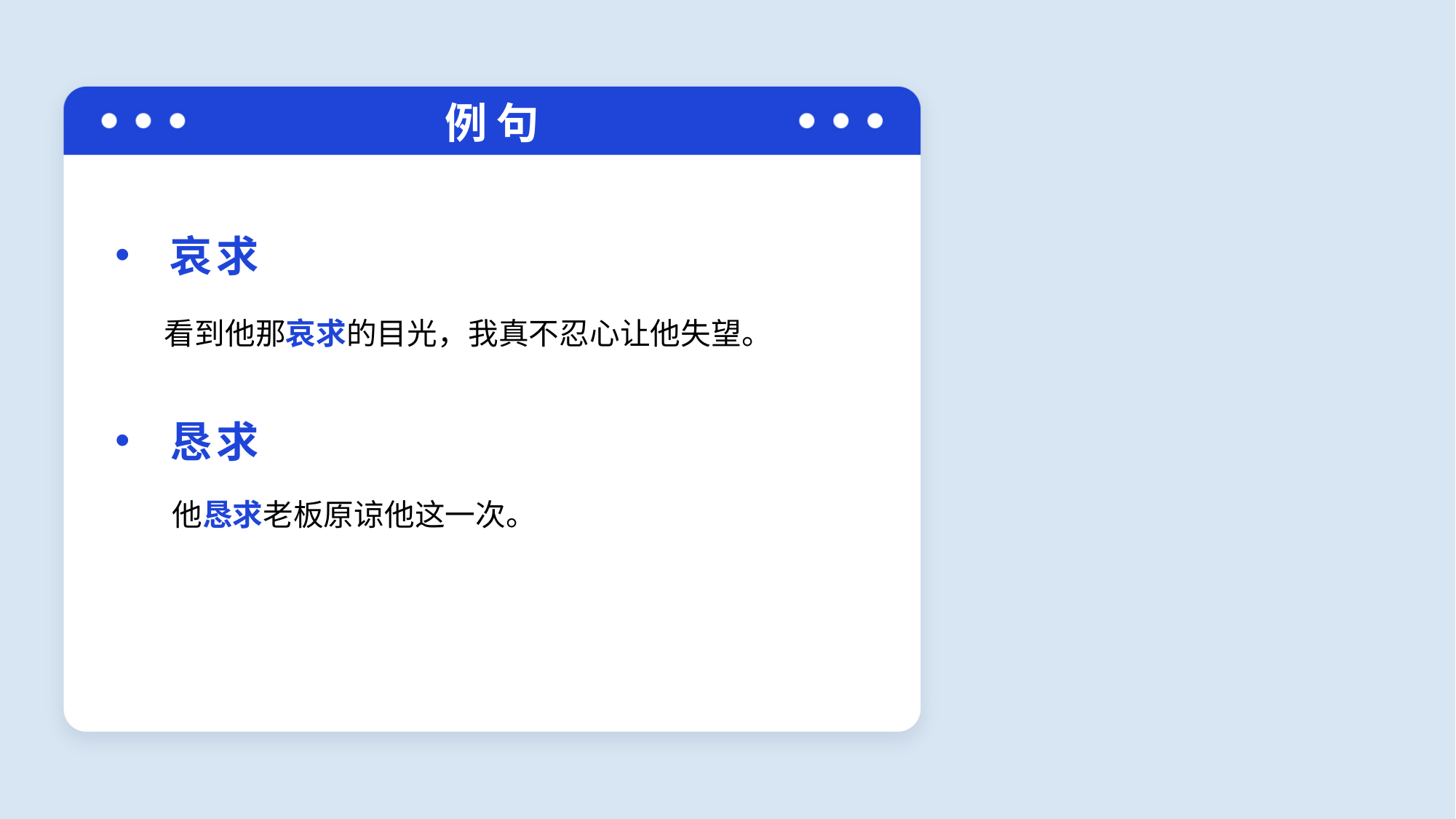

例 句
哀求
看到他那哀求的目光，我真不忍心让他失望。
恳求
他恳求老板原谅他这一次。